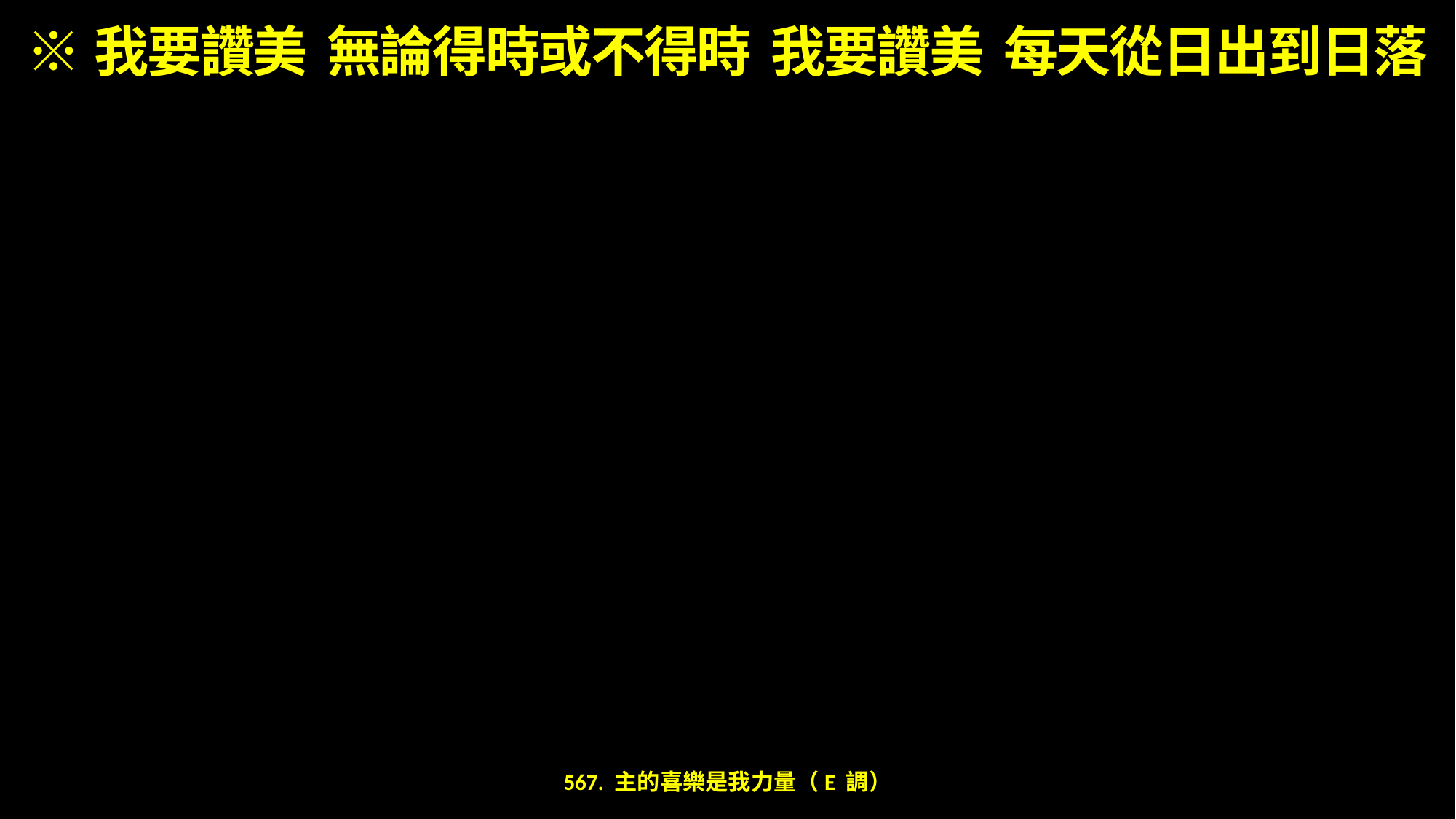

※我要讚美  無論得時或不得時  我要讚美  每天從日出到日落
567. 主的喜樂是我力量（E 調）